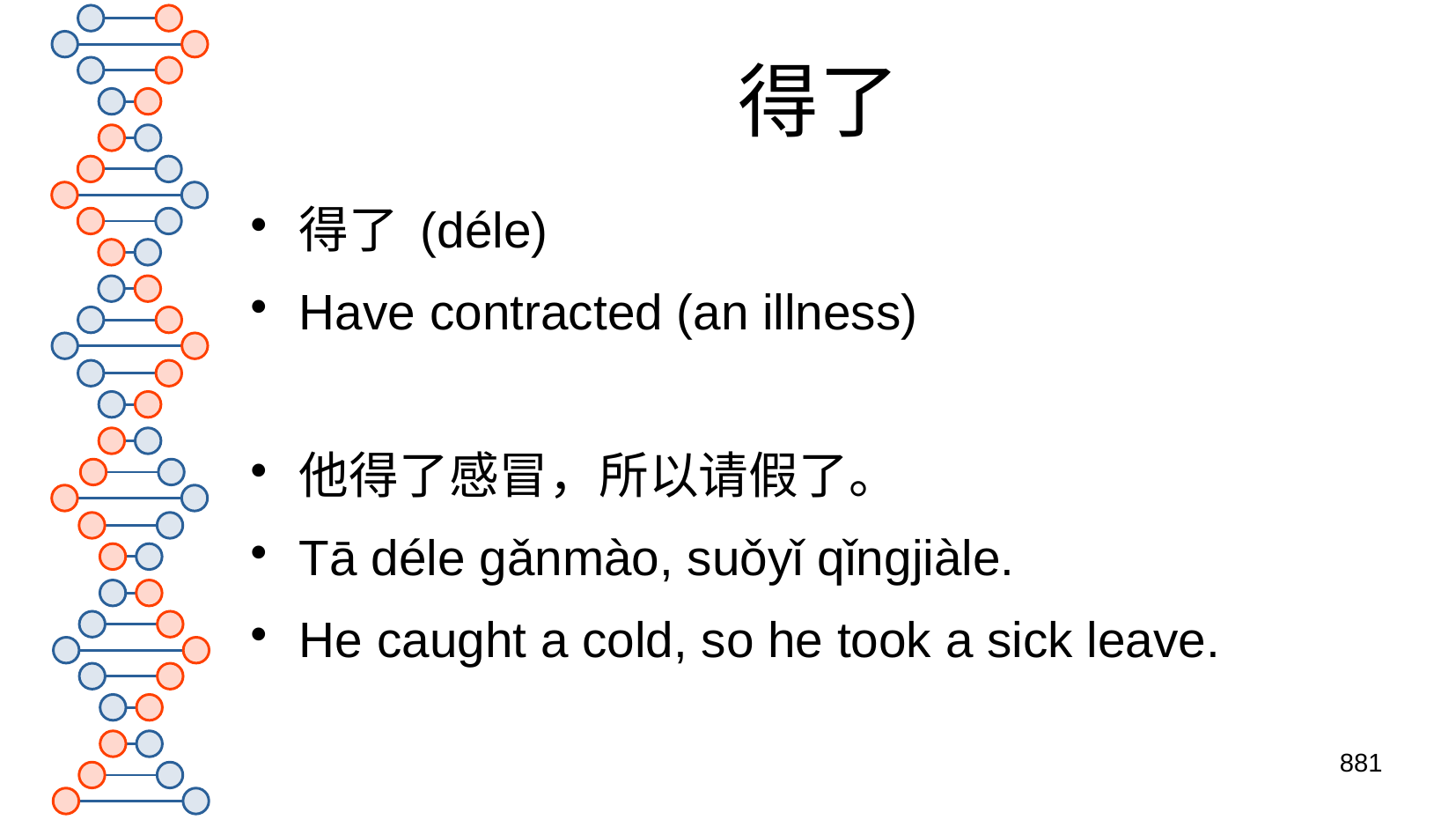

# 得了
得了 (déle)
Have contracted (an illness)

他得了感冒，所以请假了。
Tā déle gǎnmào, suǒyǐ qǐngjiàle.
He caught a cold, so he took a sick leave.

881